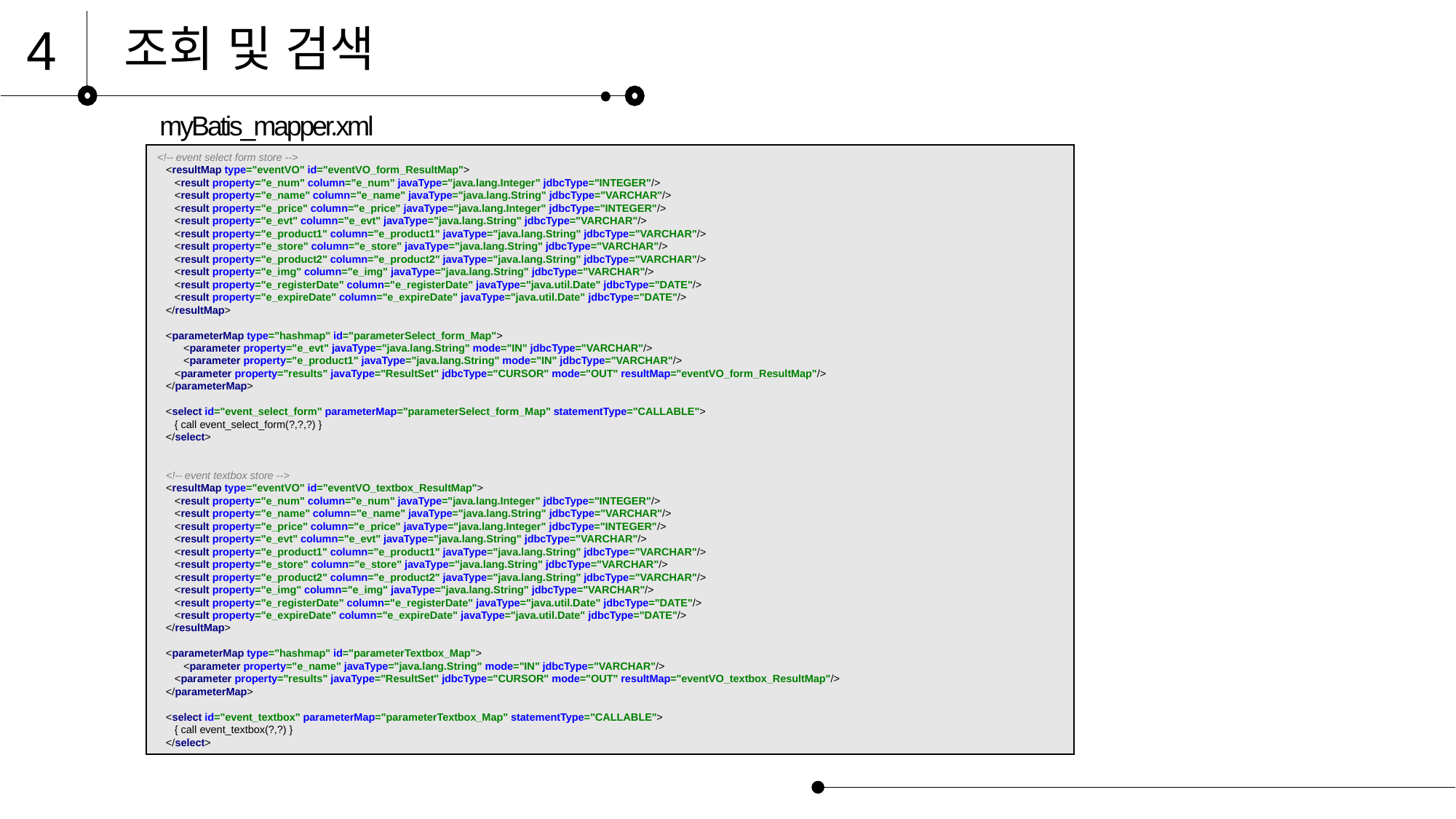

4

조회 및 검색
myBatis_mapper.xml
<!-- event select form store -->
   <resultMap type="eventVO" id="eventVO_form_ResultMap">
      <result property="e_num" column="e_num" javaType="java.lang.Integer" jdbcType="INTEGER"/>
      <result property="e_name" column="e_name" javaType="java.lang.String" jdbcType="VARCHAR"/>
      <result property="e_price" column="e_price" javaType="java.lang.Integer" jdbcType="INTEGER"/>
      <result property="e_evt" column="e_evt" javaType="java.lang.String" jdbcType="VARCHAR"/>
      <result property="e_product1" column="e_product1" javaType="java.lang.String" jdbcType="VARCHAR"/>
      <result property="e_store" column="e_store" javaType="java.lang.String" jdbcType="VARCHAR"/>
      <result property="e_product2" column="e_product2" javaType="java.lang.String" jdbcType="VARCHAR"/>
      <result property="e_img" column="e_img" javaType="java.lang.String" jdbcType="VARCHAR"/>
      <result property="e_registerDate" column="e_registerDate" javaType="java.util.Date" jdbcType="DATE"/>
      <result property="e_expireDate" column="e_expireDate" javaType="java.util.Date" jdbcType="DATE"/>
   </resultMap>
   <parameterMap type="hashmap" id="parameterSelect_form_Map">
         <parameter property="e_evt" javaType="java.lang.String" mode="IN" jdbcType="VARCHAR"/>
         <parameter property="e_product1" javaType="java.lang.String" mode="IN" jdbcType="VARCHAR"/>
      <parameter property="results" javaType="ResultSet" jdbcType="CURSOR" mode="OUT" resultMap="eventVO_form_ResultMap"/>
   </parameterMap>
   <select id="event_select_form" parameterMap="parameterSelect_form_Map" statementType="CALLABLE">
      { call event_select_form(?,?,?) }
   </select>
   <!-- event textbox store -->
   <resultMap type="eventVO" id="eventVO_textbox_ResultMap">
      <result property="e_num" column="e_num" javaType="java.lang.Integer" jdbcType="INTEGER"/>
      <result property="e_name" column="e_name" javaType="java.lang.String" jdbcType="VARCHAR"/>
      <result property="e_price" column="e_price" javaType="java.lang.Integer" jdbcType="INTEGER"/>
      <result property="e_evt" column="e_evt" javaType="java.lang.String" jdbcType="VARCHAR"/>
      <result property="e_product1" column="e_product1" javaType="java.lang.String" jdbcType="VARCHAR"/>
      <result property="e_store" column="e_store" javaType="java.lang.String" jdbcType="VARCHAR"/>
      <result property="e_product2" column="e_product2" javaType="java.lang.String" jdbcType="VARCHAR"/>
      <result property="e_img" column="e_img" javaType="java.lang.String" jdbcType="VARCHAR"/>
      <result property="e_registerDate" column="e_registerDate" javaType="java.util.Date" jdbcType="DATE"/>
      <result property="e_expireDate" column="e_expireDate" javaType="java.util.Date" jdbcType="DATE"/>
   </resultMap>
   <parameterMap type="hashmap" id="parameterTextbox_Map">
         <parameter property="e_name" javaType="java.lang.String" mode="IN" jdbcType="VARCHAR"/>
      <parameter property="results" javaType="ResultSet" jdbcType="CURSOR" mode="OUT" resultMap="eventVO_textbox_ResultMap"/>
   </parameterMap>
   <select id="event_textbox" parameterMap="parameterTextbox_Map" statementType="CALLABLE">
      { call event_textbox(?,?) }
   </select>